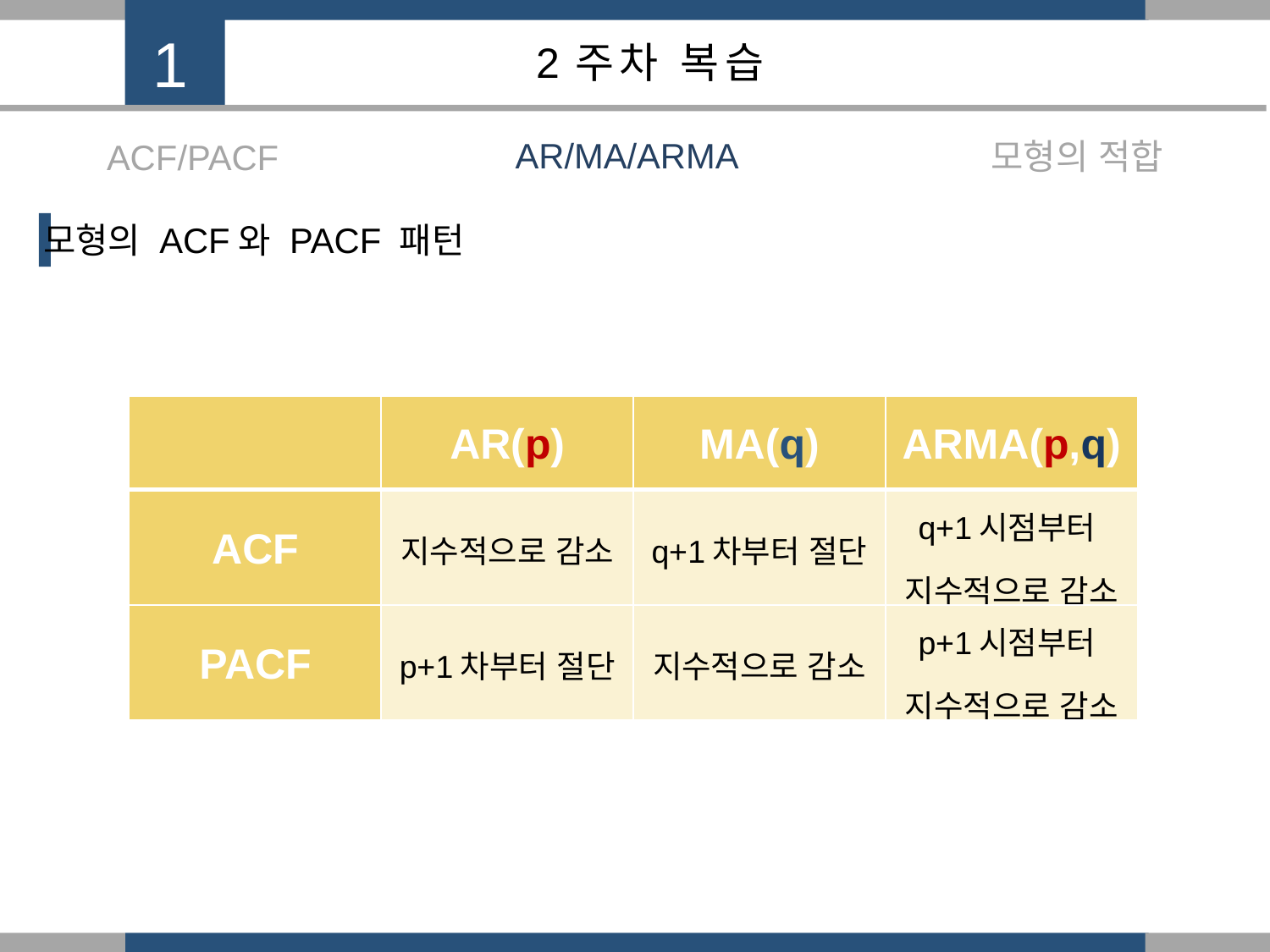

1
2주차 복습

AR/MA/ARMA
모형의 적합
ACF/PACF
모형의 ACF와 PACF 패턴

|  | AR(p) | MA(q) | ARMA(p,q) |
| --- | --- | --- | --- |
| ACF | 지수적으로 감소 | q+1차부터 절단 | q+1시점부터 지수적으로 감소 |
| PACF | p+1차부터 절단 | 지수적으로 감소 | p+1시점부터 지수적으로 감소 |